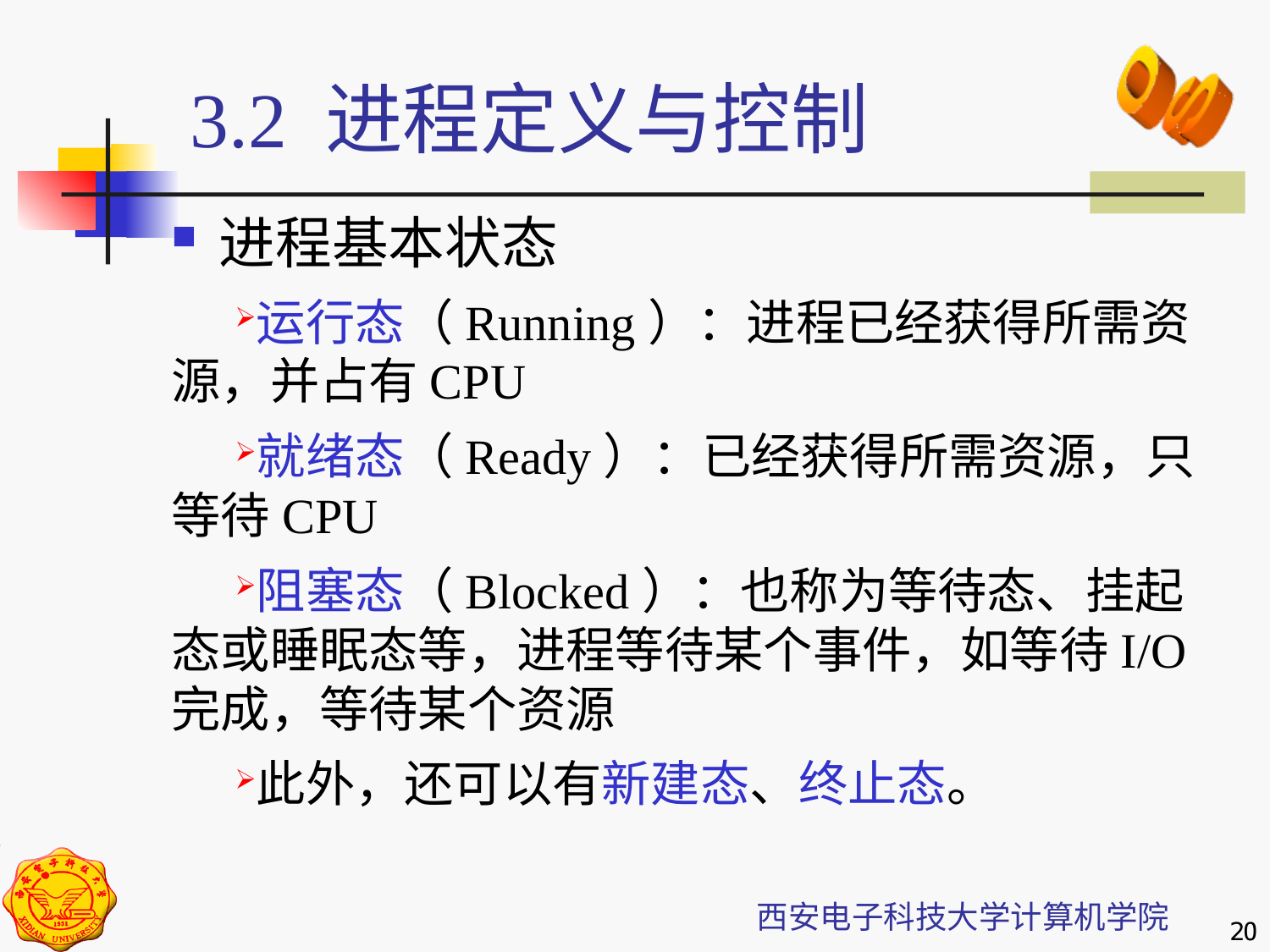

3.2 进程定义与控制
进程基本状态
运行态（Running）：进程已经获得所需资源，并占有CPU
就绪态（Ready）：已经获得所需资源，只等待CPU
阻塞态（Blocked）：也称为等待态、挂起态或睡眠态等，进程等待某个事件，如等待I/O完成，等待某个资源
此外，还可以有新建态、终止态。
20